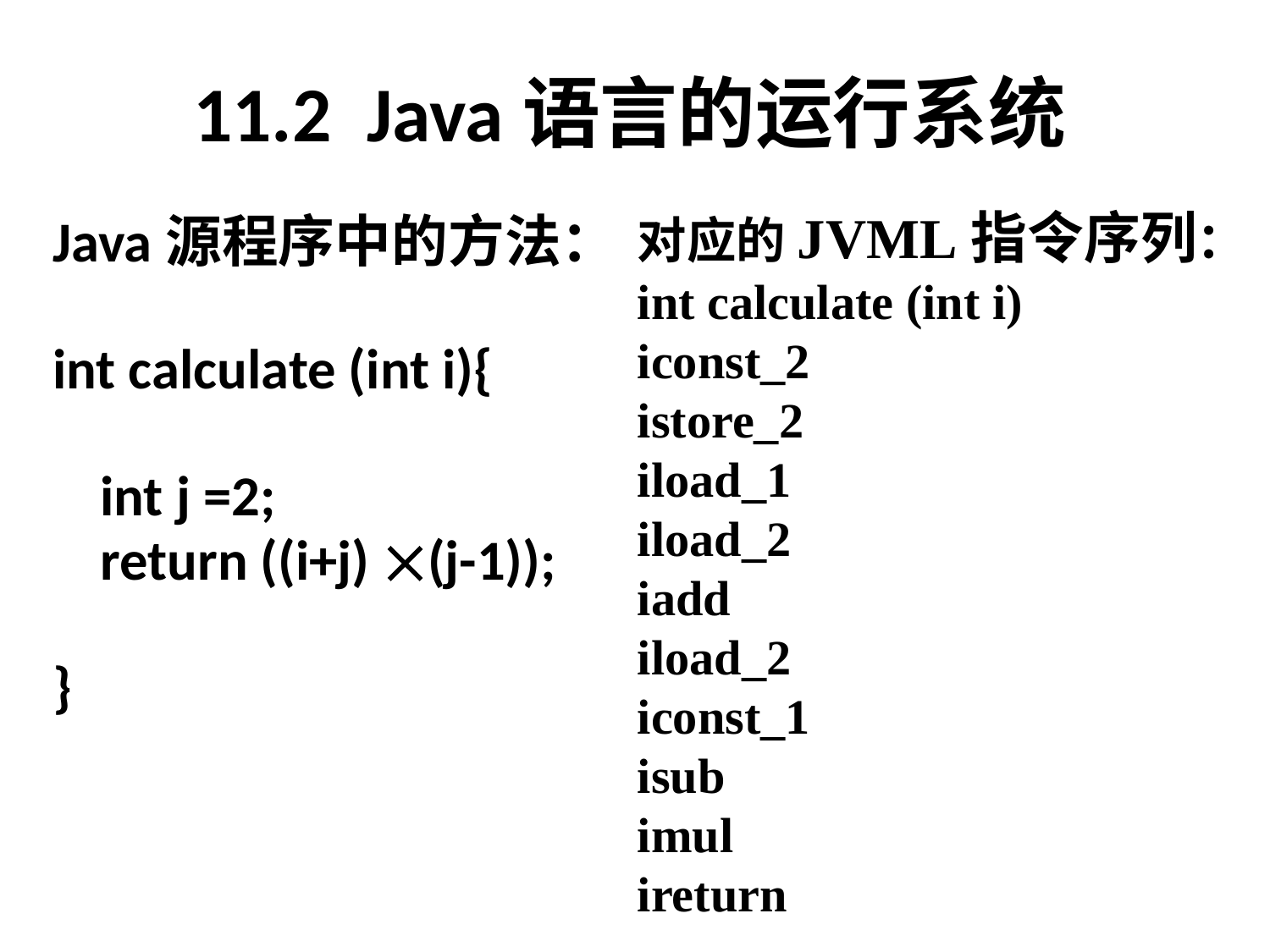

# 11.2  Java语言的运行系统
对应的JVML指令序列：
int calculate (int i)
iconst_2
istore_2
iload_1
iload_2
iadd
iload_2
iconst_1
isub
imul
ireturn
Java源程序中的方法：

int calculate (int i){

	int j =2;
	return ((i+j) ×(j-1));

}